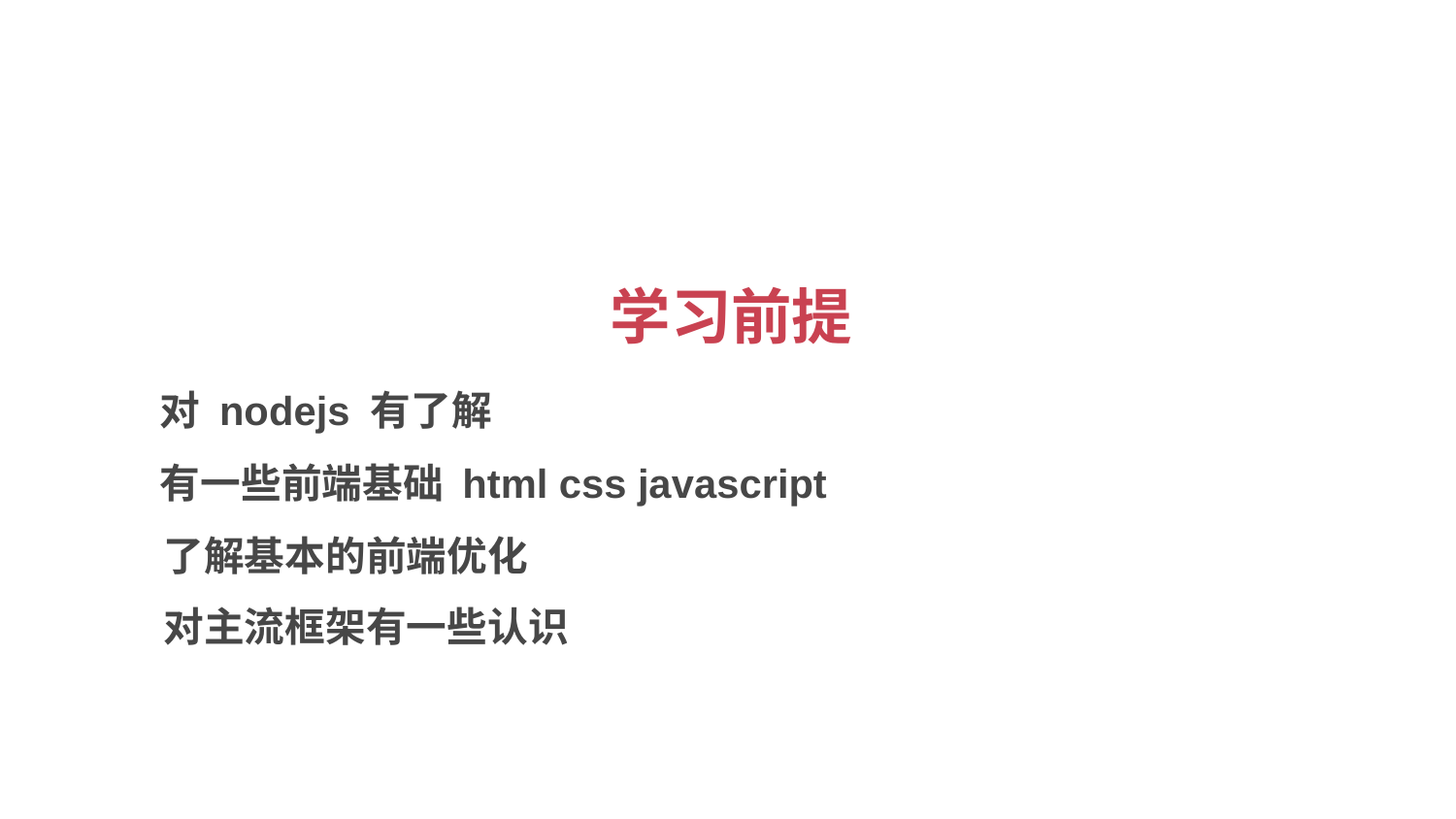

# 学习前提
对 nodejs 有了解
有一些前端基础 html css javascript
了解基本的前端优化
对主流框架有一些认识